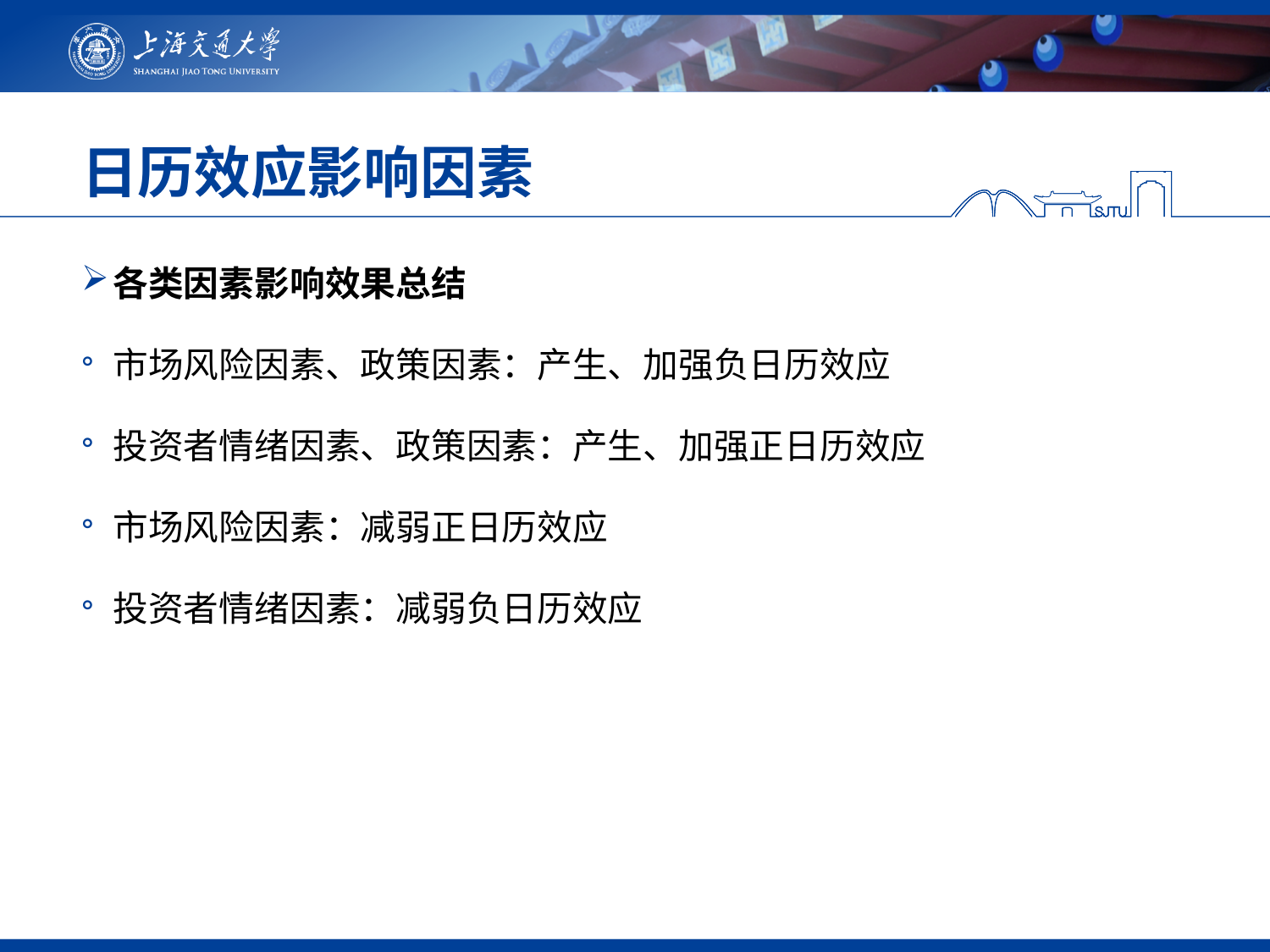

# 日历效应影响因素
各类因素影响效果总结
市场风险因素、政策因素：产生、加强负日历效应
投资者情绪因素、政策因素：产生、加强正日历效应
市场风险因素：减弱正日历效应
投资者情绪因素：减弱负日历效应